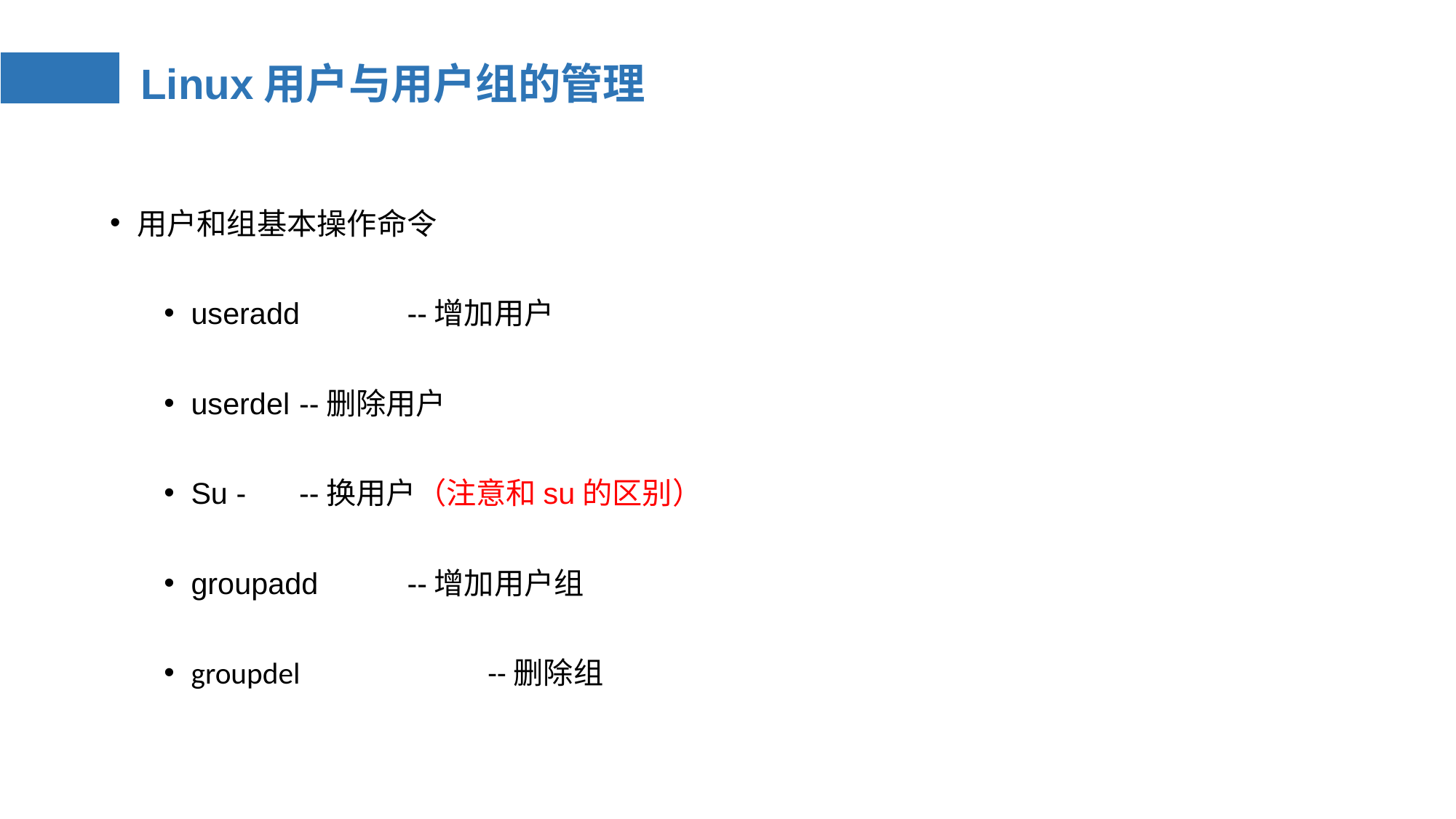

# Linux用户与用户组的管理
用户和组基本操作命令
useradd	--增加用户
userdel	--删除用户
Su -	--换用户（注意和su的区别）
groupadd	--增加用户组
groupdel	            --删除组